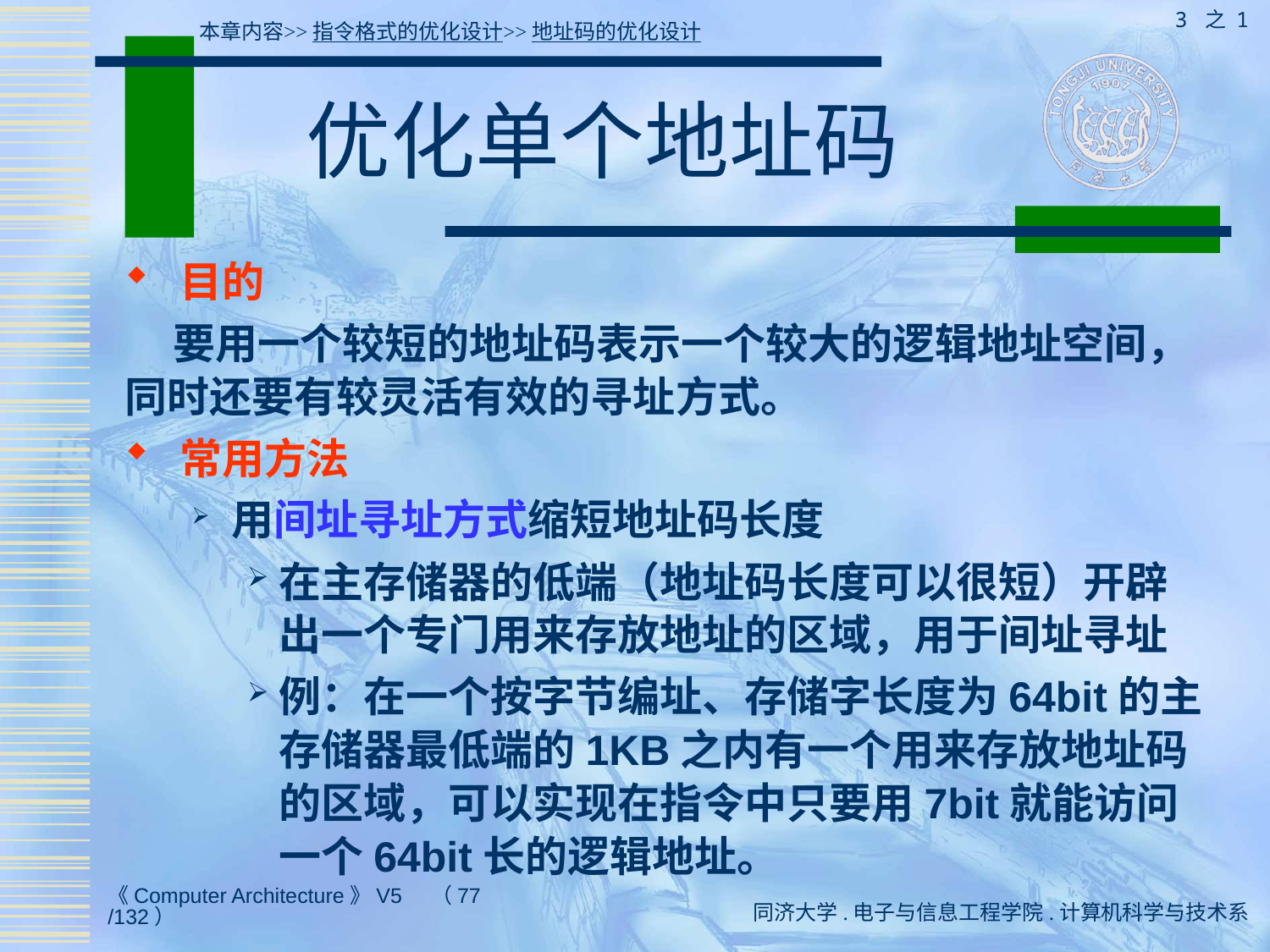

3 之 1
本章内容>>指令格式的优化设计>>地址码的优化设计
# 优化单个地址码
  目的
    要用一个较短的地址码表示一个较大的逻辑地址空间，同时还要有较灵活有效的寻址方式。
  常用方法
用间址寻址方式缩短地址码长度
在主存储器的低端（地址码长度可以很短）开辟出一个专门用来存放地址的区域，用于间址寻址
例：在一个按字节编址、存储字长度为64bit的主存储器最低端的1KB之内有一个用来存放地址码的区域，可以实现在指令中只要用7bit就能访问一个64bit长的逻辑地址。